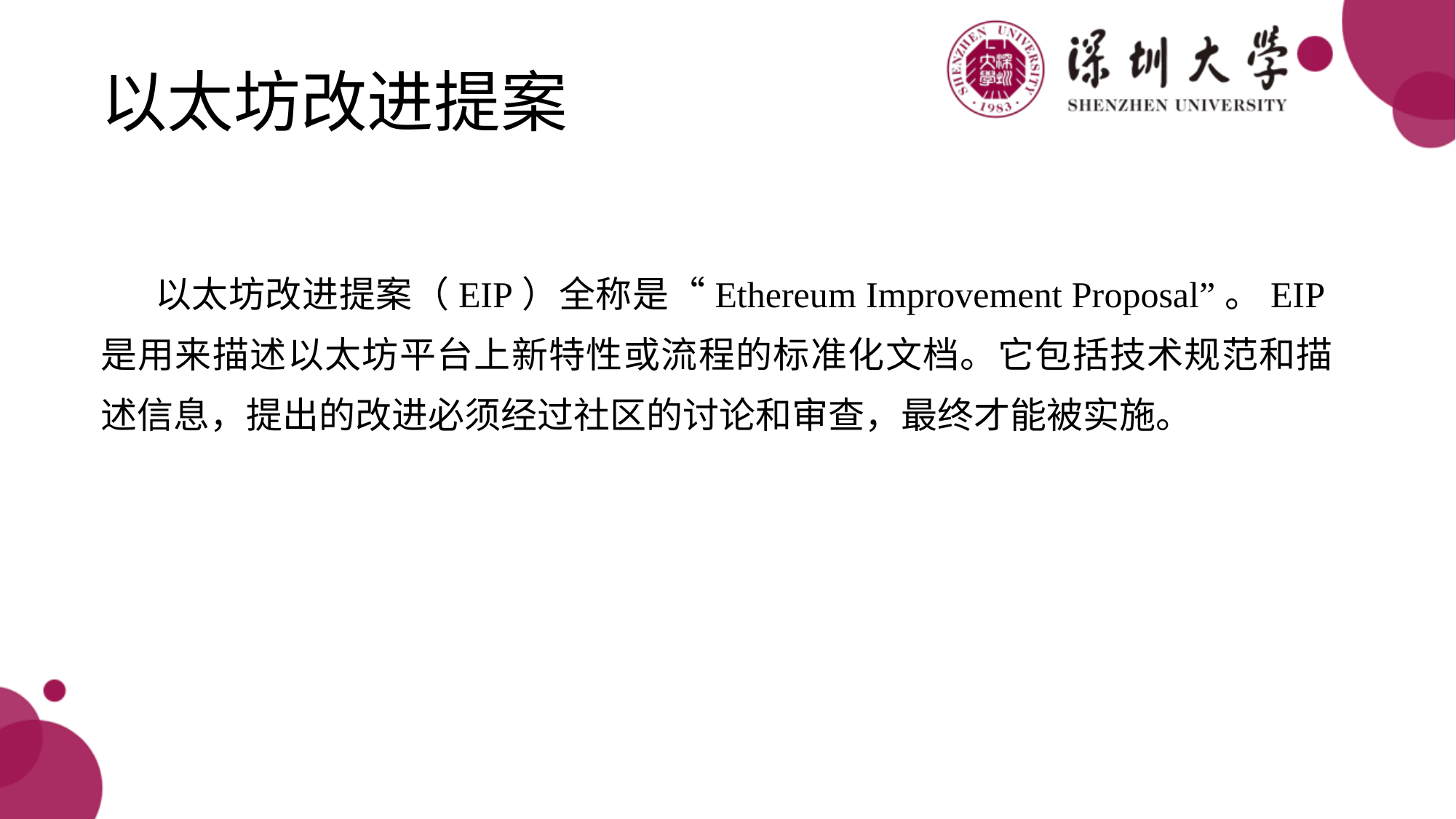

# 以太坊改进提案
以太坊改进提案（EIP）全称是“Ethereum Improvement Proposal”。EIP是用来描述以太坊平台上新特性或流程的标准化文档。它包括技术规范和描述信息，提出的改进必须经过社区的讨论和审查，最终才能被实施。